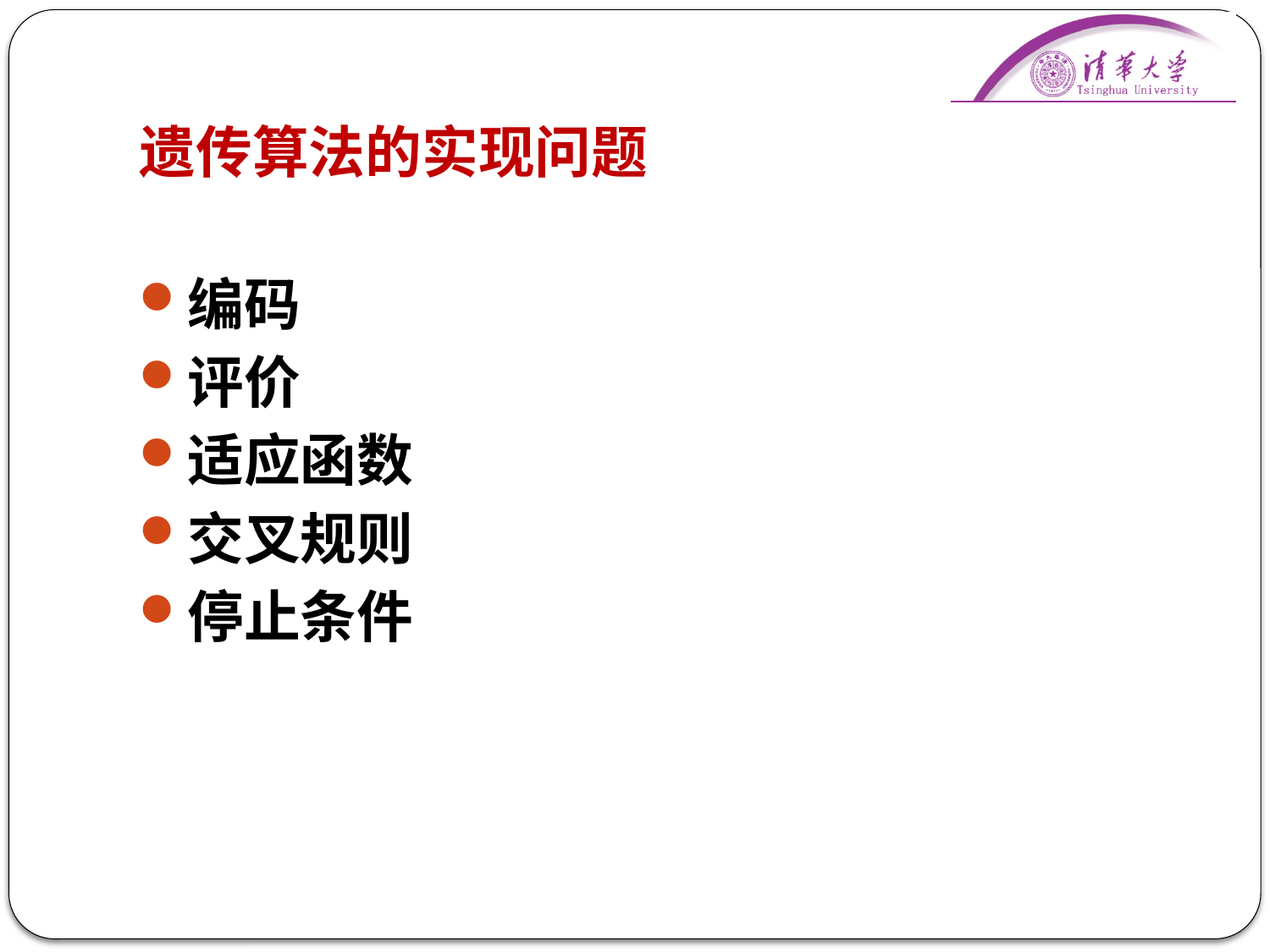

# 遗传算法的实现问题
编码
评价
适应函数
交叉规则
停止条件